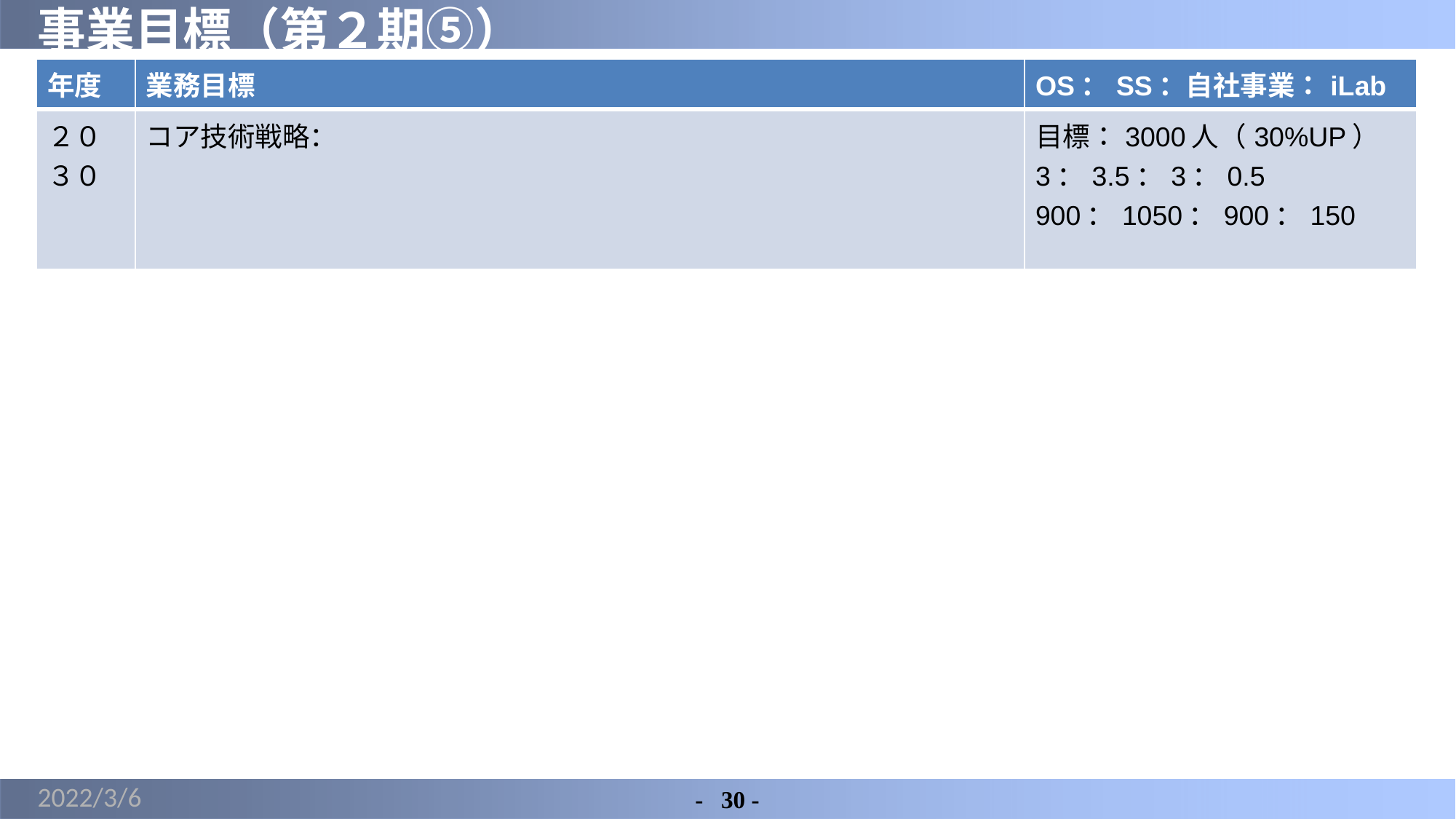

# 事業目標（第２期⑤）
| 年度 | 業務目標 | OS：SS：自社事業：iLab |
| --- | --- | --- |
| ２０３０ | コア技術戦略： | 目標：3000人（30%UP） 3：3.5：3：0.5 900：1050：900：150 |
2022/3/6
-	30 -